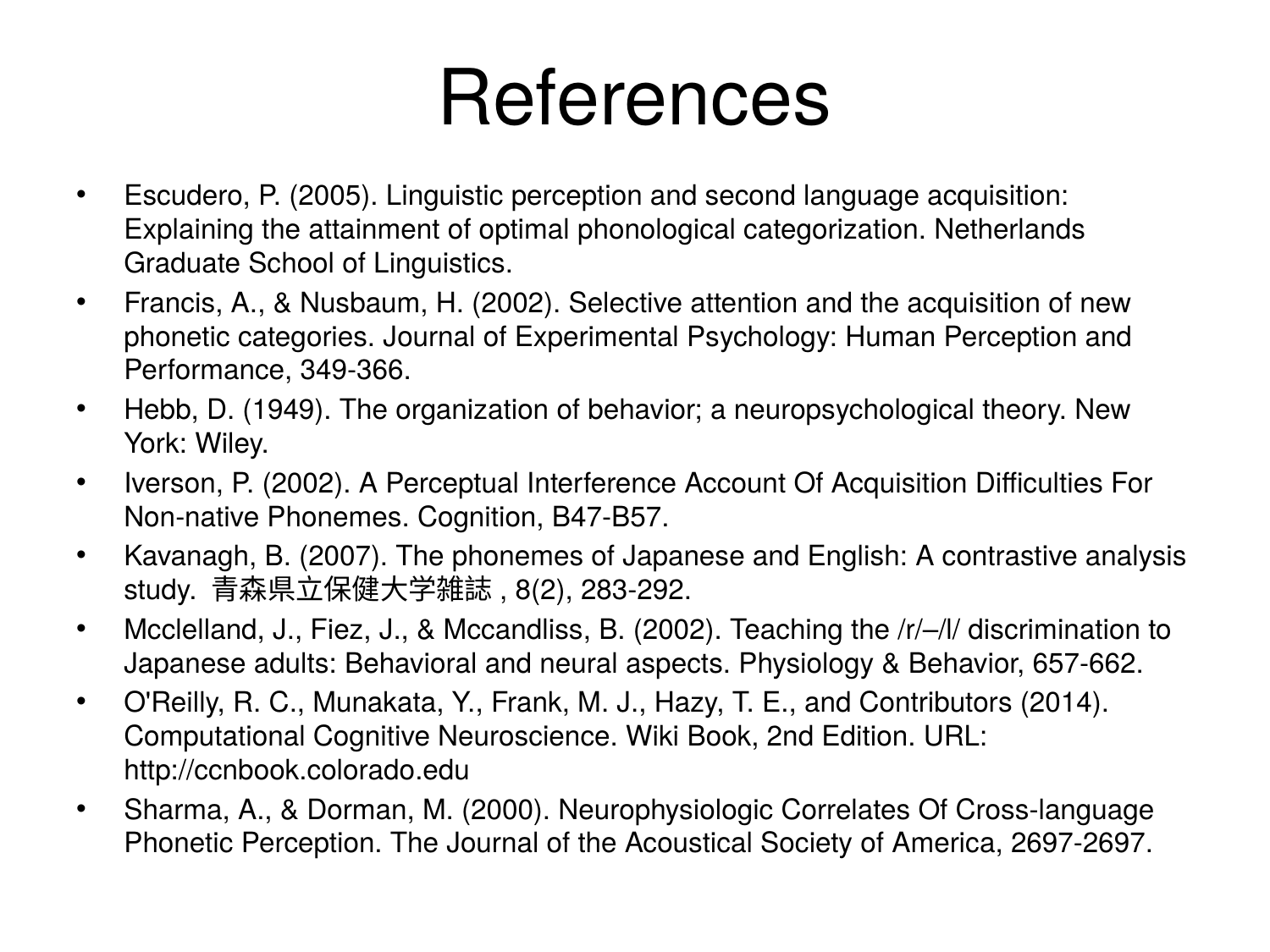

# References
Escudero, P. (2005). Linguistic perception and second language acquisition: Explaining the attainment of optimal phonological categorization. Netherlands Graduate School of Linguistics.
Francis, A., & Nusbaum, H. (2002). Selective attention and the acquisition of new phonetic categories. Journal of Experimental Psychology: Human Perception and Performance, 349-366.
Hebb, D. (1949). The organization of behavior; a neuropsychological theory. New York: Wiley.
Iverson, P. (2002). A Perceptual Interference Account Of Acquisition Difficulties For Non-native Phonemes. Cognition, B47-B57.
Kavanagh, B. (2007). The phonemes of Japanese and English: A contrastive analysis study. 青森県立保健大学雑誌, 8(2), 283-292.
Mcclelland, J., Fiez, J., & Mccandliss, B. (2002). Teaching the /r/–/l/ discrimination to Japanese adults: Behavioral and neural aspects. Physiology & Behavior, 657-662.
O'Reilly, R. C., Munakata, Y., Frank, M. J., Hazy, T. E., and Contributors (2014). Computational Cognitive Neuroscience. Wiki Book, 2nd Edition. URL: http://ccnbook.colorado.edu
Sharma, A., & Dorman, M. (2000). Neurophysiologic Correlates Of Cross-language Phonetic Perception. The Journal of the Acoustical Society of America, 2697-2697.